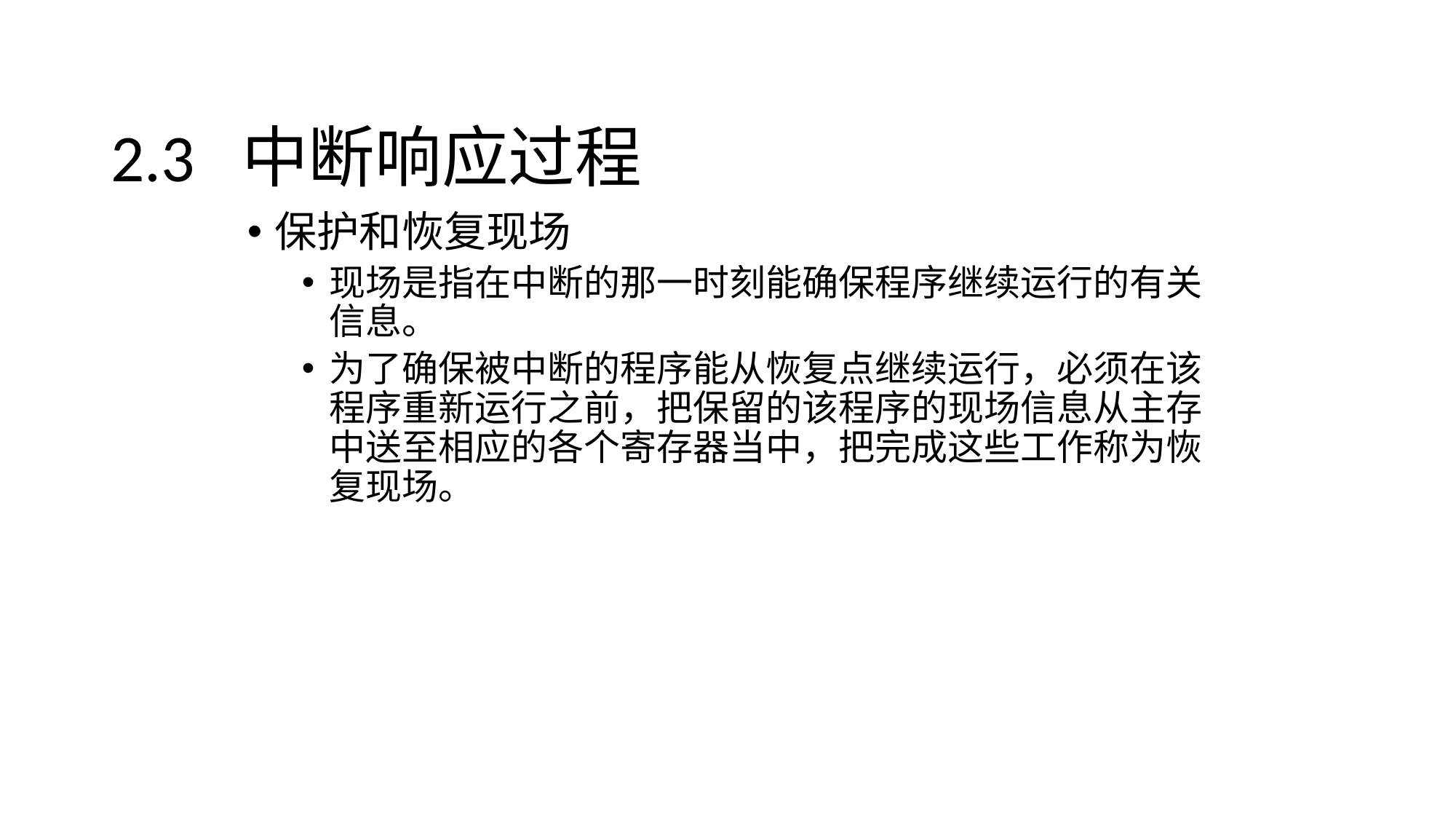

# 2.3  中断响应过程
保护和恢复现场
现场是指在中断的那一时刻能确保程序继续运行的有关信息。
为了确保被中断的程序能从恢复点继续运行，必须在该程序重新运行之前，把保留的该程序的现场信息从主存中送至相应的各个寄存器当中，把完成这些工作称为恢复现场。
2